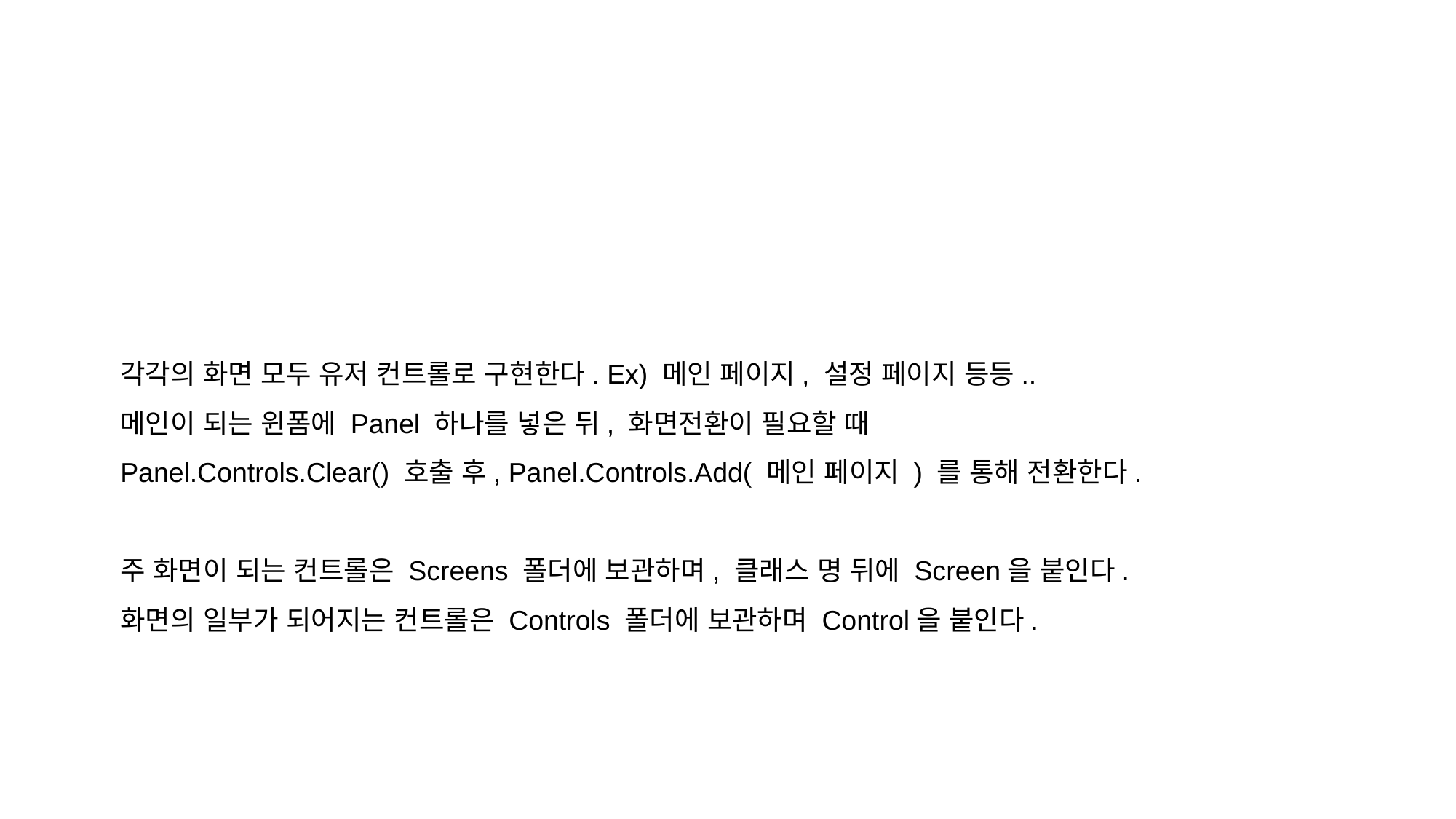

각각의 화면 모두 유저 컨트롤로 구현한다. Ex) 메인 페이지, 설정 페이지 등등..
메인이 되는 윈폼에 Panel 하나를 넣은 뒤, 화면전환이 필요할 때
Panel.Controls.Clear() 호출 후, Panel.Controls.Add( 메인 페이지 ) 를 통해 전환한다.

주 화면이 되는 컨트롤은 Screens 폴더에 보관하며, 클래스 명 뒤에 Screen을 붙인다.
화면의 일부가 되어지는 컨트롤은 Controls 폴더에 보관하며 Control을 붙인다.